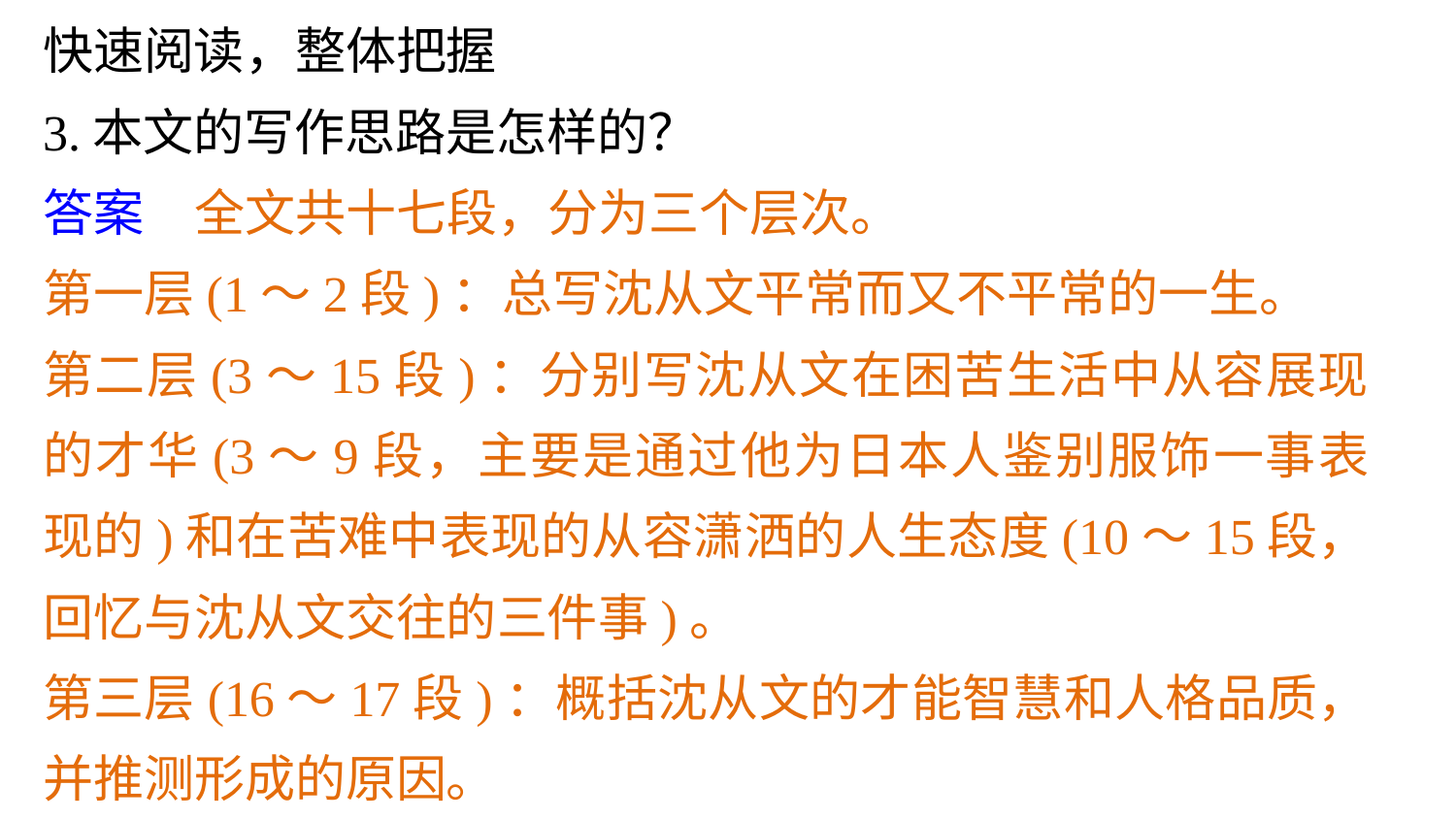

快速阅读，整体把握
3.本文的写作思路是怎样的？
答案　全文共十七段，分为三个层次。
第一层(1～2段)：总写沈从文平常而又不平常的一生。
第二层(3～15段)：分别写沈从文在困苦生活中从容展现的才华(3～9段，主要是通过他为日本人鉴别服饰一事表现的)和在苦难中表现的从容潇洒的人生态度(10～15段，回忆与沈从文交往的三件事)。
第三层(16～17段)：概括沈从文的才能智慧和人格品质，并推测形成的原因。